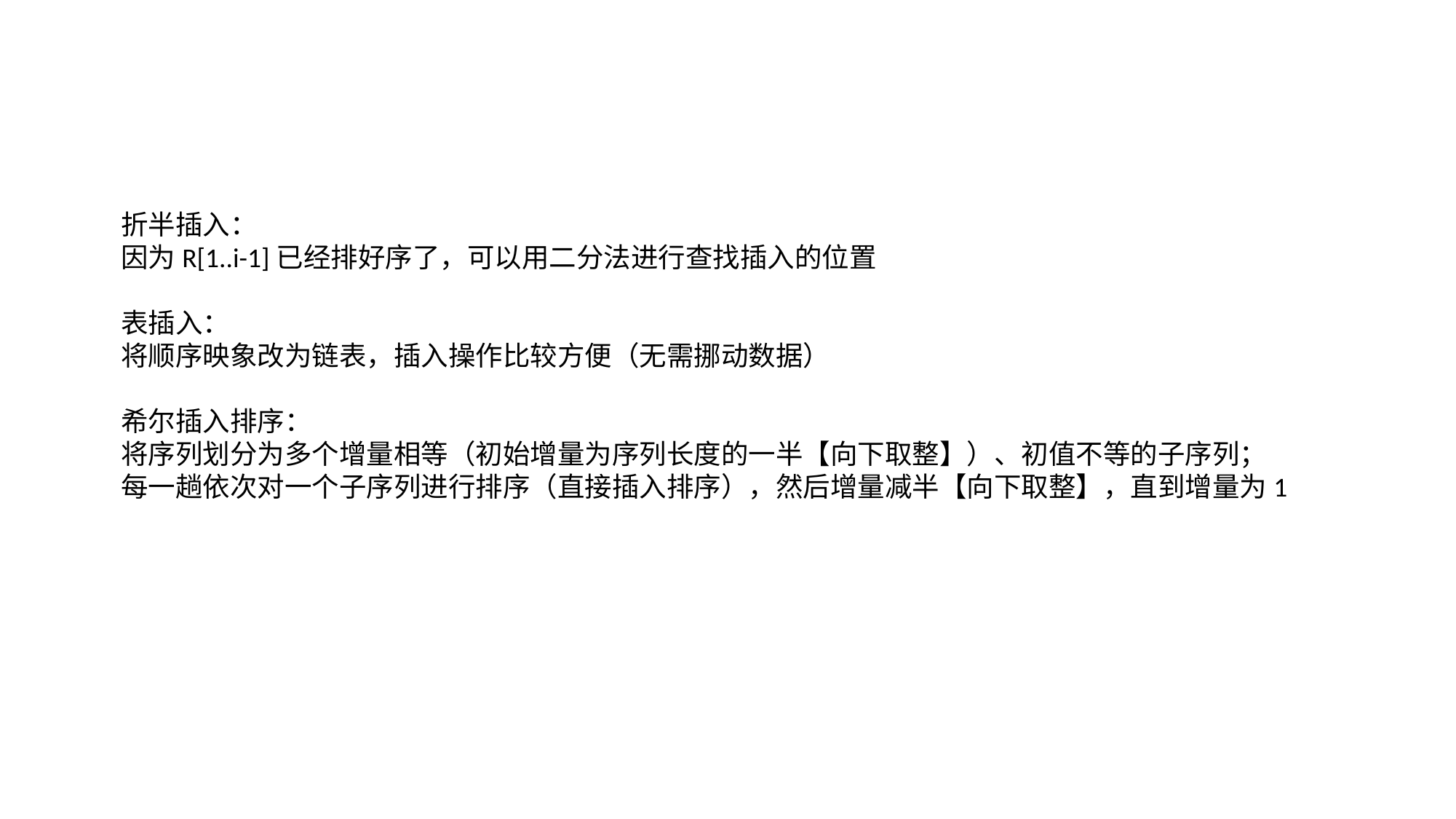

折半插入：
因为R[1..i-1]已经排好序了，可以用二分法进行查找插入的位置

表插入：
将顺序映象改为链表，插入操作比较方便（无需挪动数据）

希尔插入排序：
将序列划分为多个增量相等（初始增量为序列长度的一半【向下取整】）、初值不等的子序列；
每一趟依次对一个子序列进行排序（直接插入排序），然后增量减半【向下取整】，直到增量为1